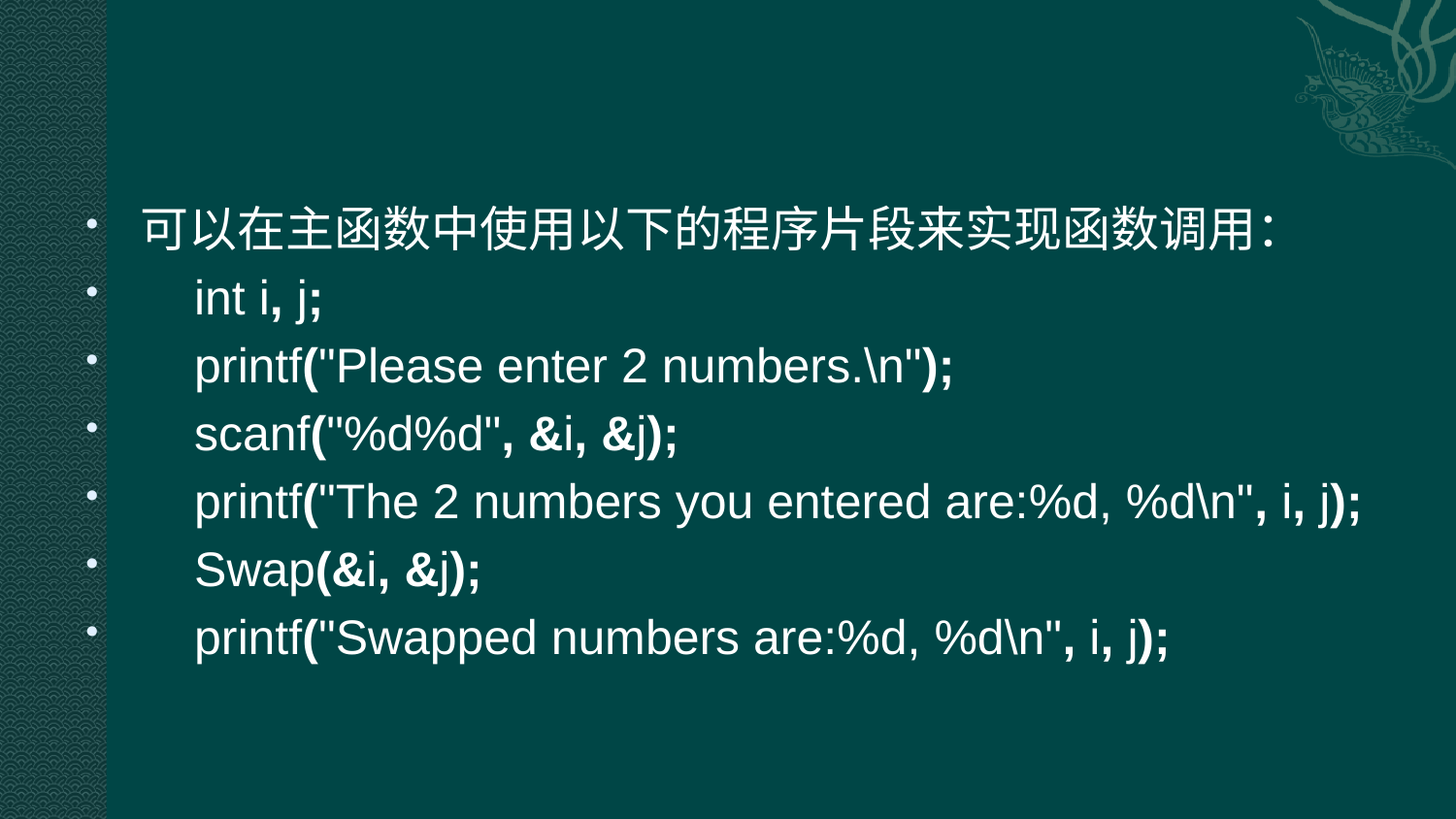

#
可以在主函数中使用以下的程序片段来实现函数调用：
    int i, j;
    printf("Please enter 2 numbers.\n");
    scanf("%d%d", &i, &j);
    printf("The 2 numbers you entered are:%d, %d\n", i, j);
    Swap(&i, &j);
    printf("Swapped numbers are:%d, %d\n", i, j);